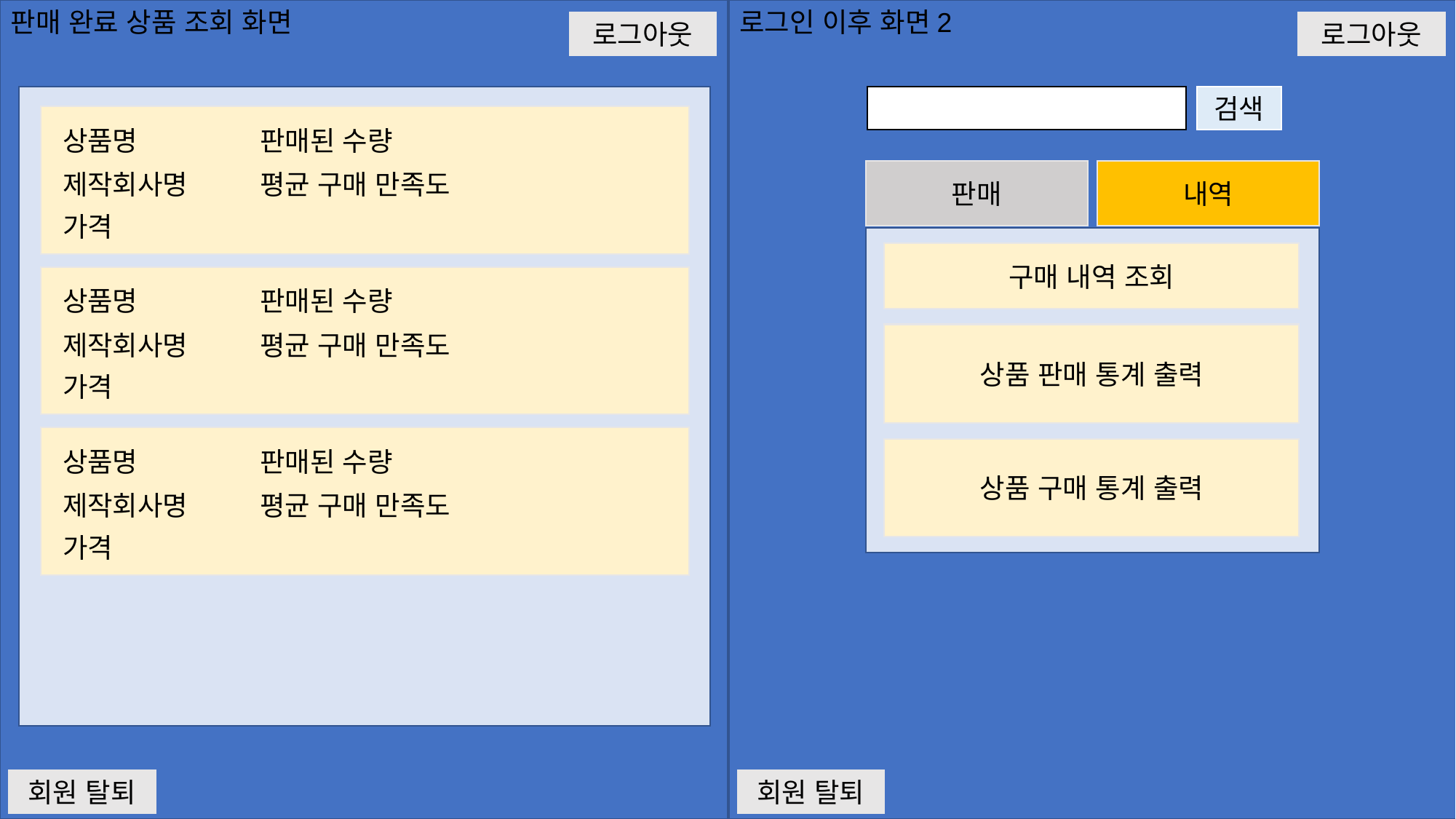

판매 완료 상품 조회 화면

로그인 이후 화면2
로그아웃

검색
판매

구매 내역 조회
상품 판매 통계 출력
상품 구매 통계 출력
회원 탈퇴
로그아웃

상품명
판매된 수량
제작회사명
평균 구매 만족도
가격
내역

상품명
판매된 수량
제작회사명
평균 구매 만족도
가격

상품명
판매된 수량
제작회사명
평균 구매 만족도
가격
회원 탈퇴